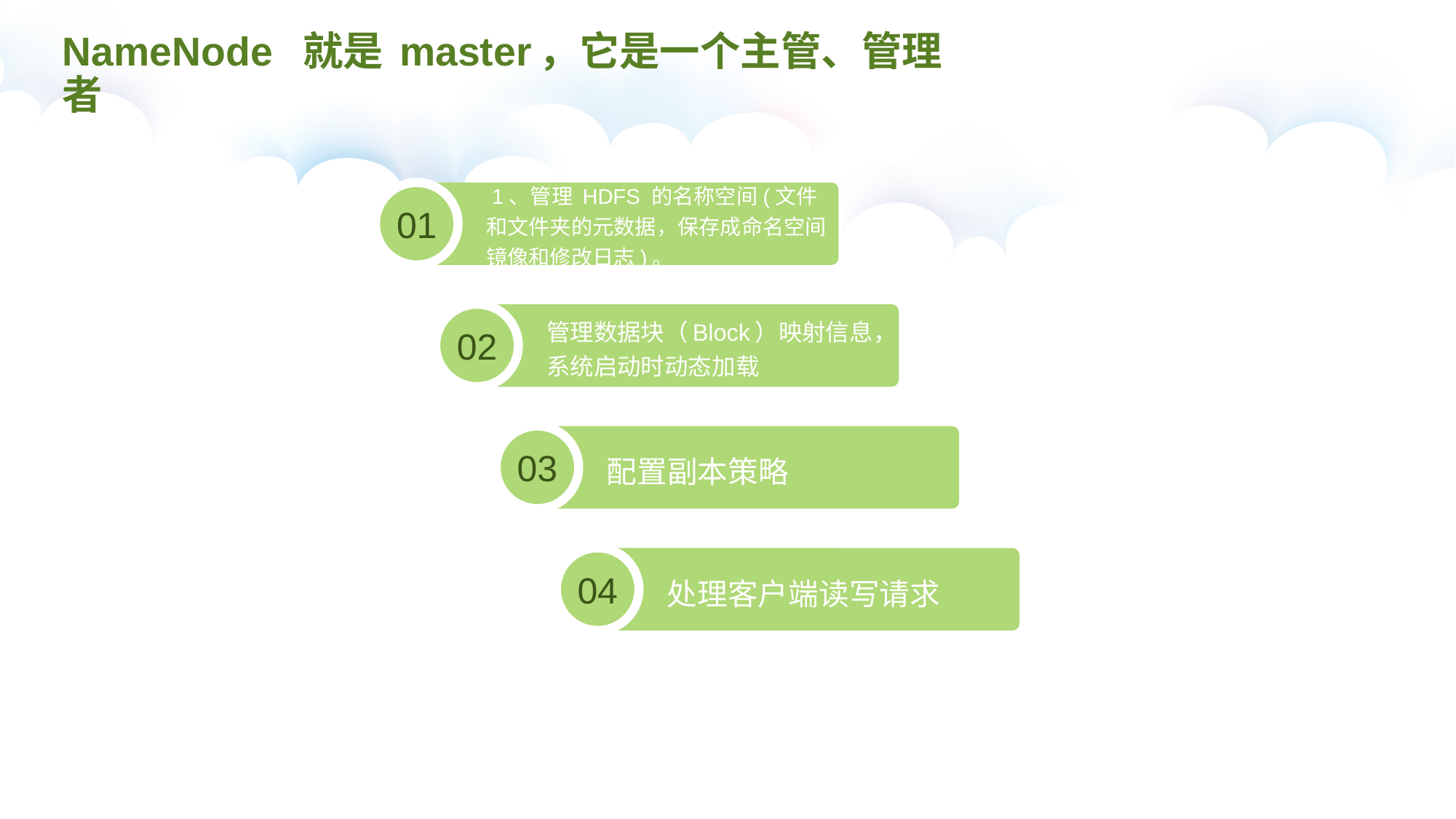

NameNode  就是 master，它是一个主管、管理者
01
 1、管理 HDFS 的名称空间(文件和文件夹的元数据，保存成命名空间镜像和修改日志)。
02
管理数据块（Block）映射信息，系统启动时动态加载
03
配置副本策略
04
处理客户端读写请求